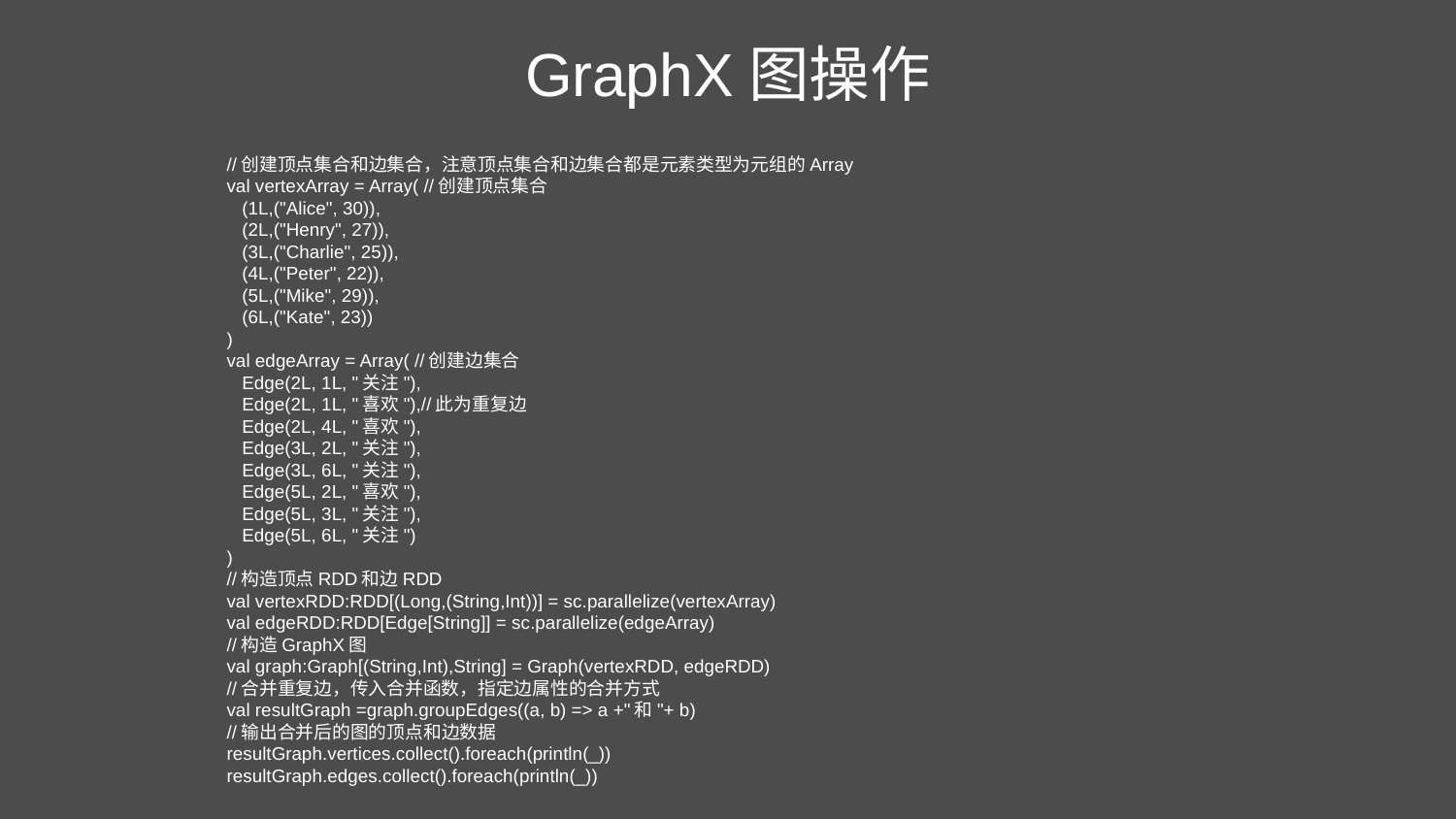

GraphX图操作

//创建顶点集合和边集合，注意顶点集合和边集合都是元素类型为元组的Array
val vertexArray = Array( //创建顶点集合
   (1L,("Alice", 30)),
   (2L,("Henry", 27)),
   (3L,("Charlie", 25)),
   (4L,("Peter", 22)),
   (5L,("Mike", 29)),
   (6L,("Kate", 23))
)
val edgeArray = Array( //创建边集合
   Edge(2L, 1L, "关注"),
   Edge(2L, 1L, "喜欢"),//此为重复边
   Edge(2L, 4L, "喜欢"),
   Edge(3L, 2L, "关注"),
   Edge(3L, 6L, "关注"),
   Edge(5L, 2L, "喜欢"),
   Edge(5L, 3L, "关注"),
   Edge(5L, 6L, "关注")
)
//构造顶点RDD和边RDD
val vertexRDD:RDD[(Long,(String,Int))] = sc.parallelize(vertexArray)
val edgeRDD:RDD[Edge[String]] = sc.parallelize(edgeArray)
//构造GraphX图
val graph:Graph[(String,Int),String] = Graph(vertexRDD, edgeRDD)
//合并重复边，传入合并函数，指定边属性的合并方式
val resultGraph =graph.groupEdges((a, b) => a +"和"+ b)
//输出合并后的图的顶点和边数据
resultGraph.vertices.collect().foreach(println(_))
resultGraph.edges.collect().foreach(println(_))